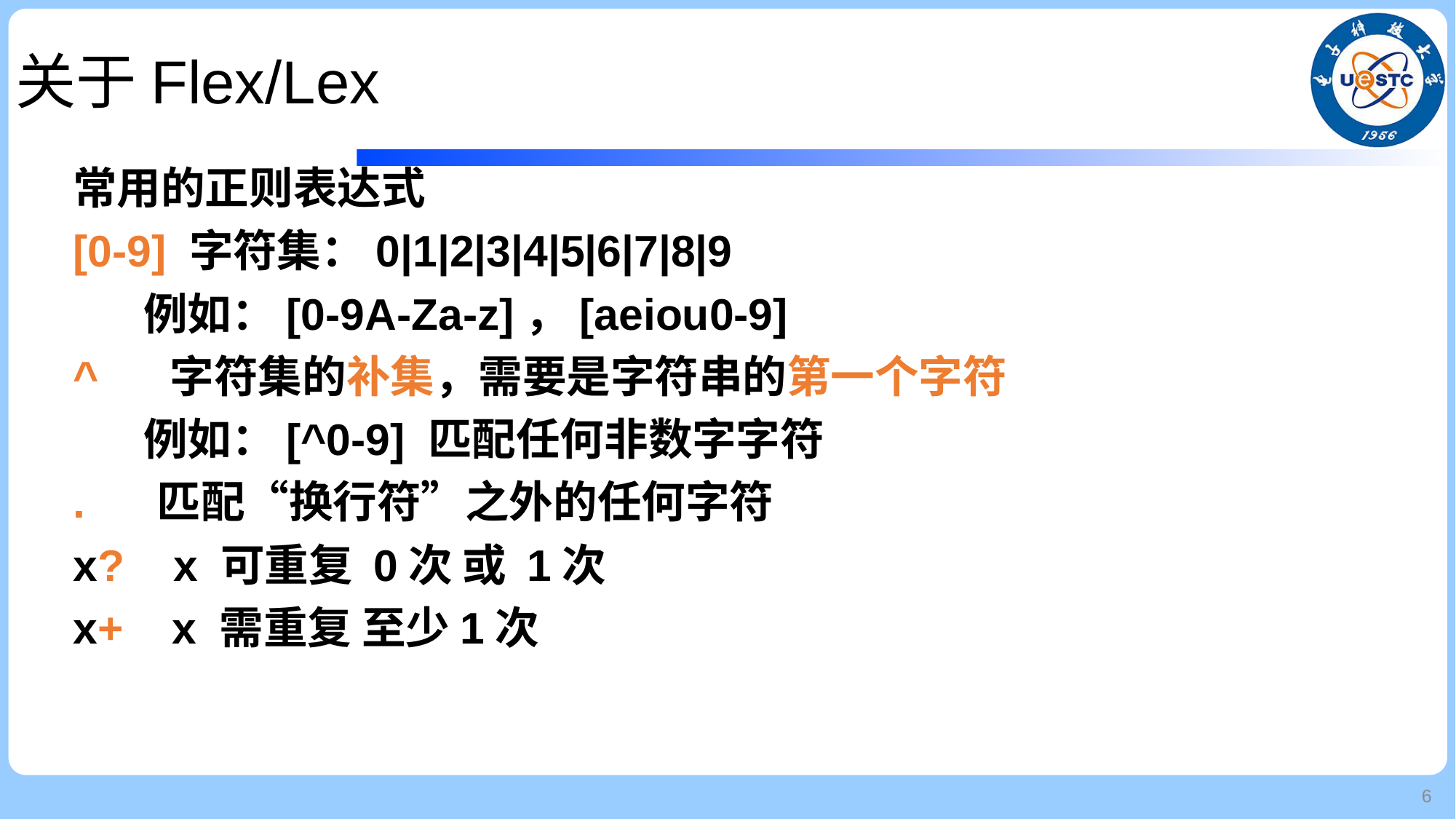

关于Flex/Lex
常用的正则表达式
[0-9] 字符集：0|1|2|3|4|5|6|7|8|9
      例如：[0-9A-Za-z]，[aeiou0-9]
^     字符集的补集，需要是字符串的第一个字符
      例如：[^0-9] 匹配任何非数字字符
.     匹配“换行符”之外的任何字符
x?    x 可重复 0次 或 1次
x+    x 需重复 至少1次

6